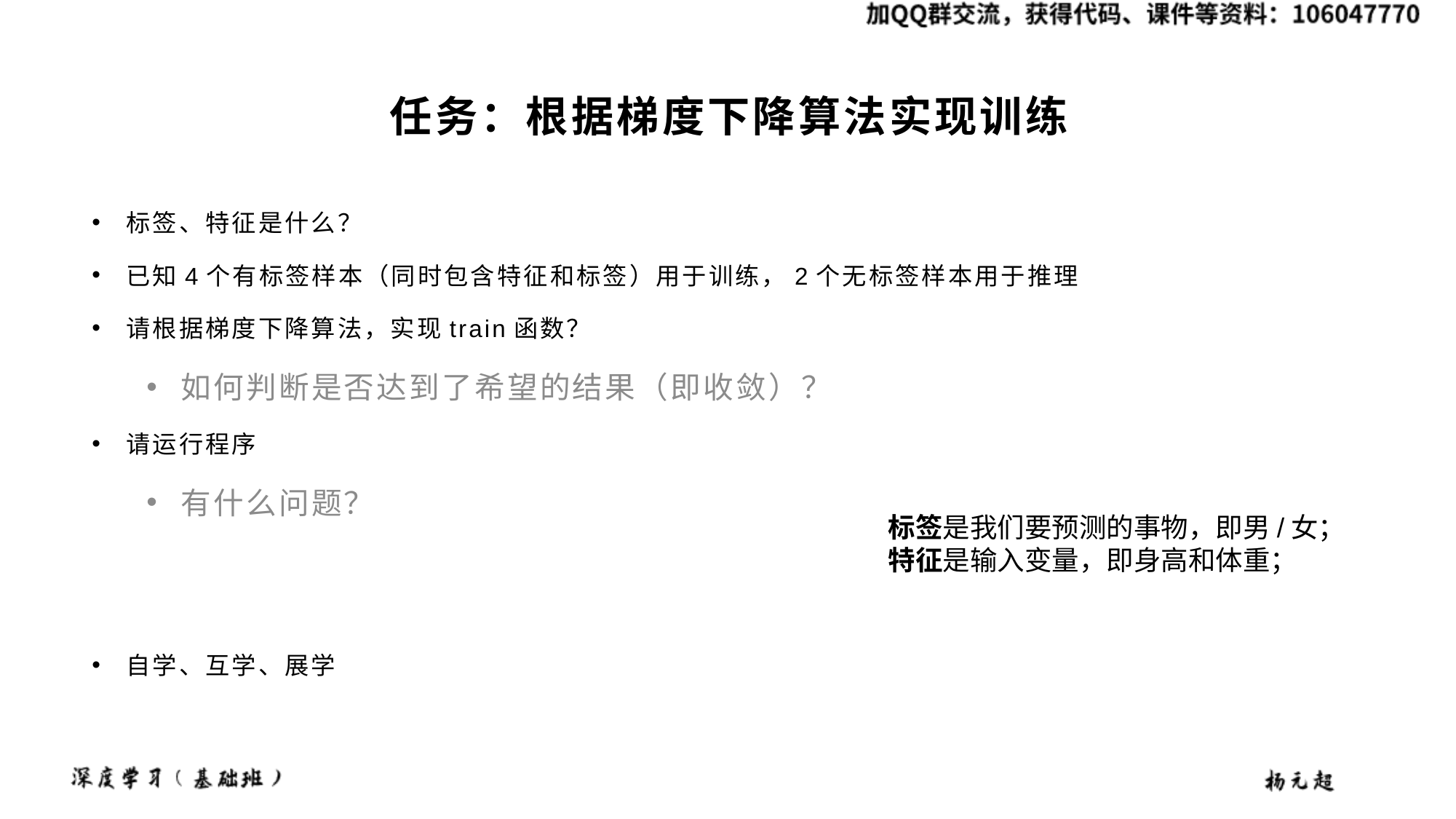

# 任务：根据梯度下降算法实现训练
标签、特征是什么？
已知4个有标签样本（同时包含特征和标签）用于训练，2个无标签样本用于推理
请根据梯度下降算法，实现train函数？
如何判断是否达到了希望的结果（即收敛）？
请运行程序
有什么问题？

自学、互学、展学

标签是我们要预测的事物，即男/女；
特征是输入变量，即身高和体重；